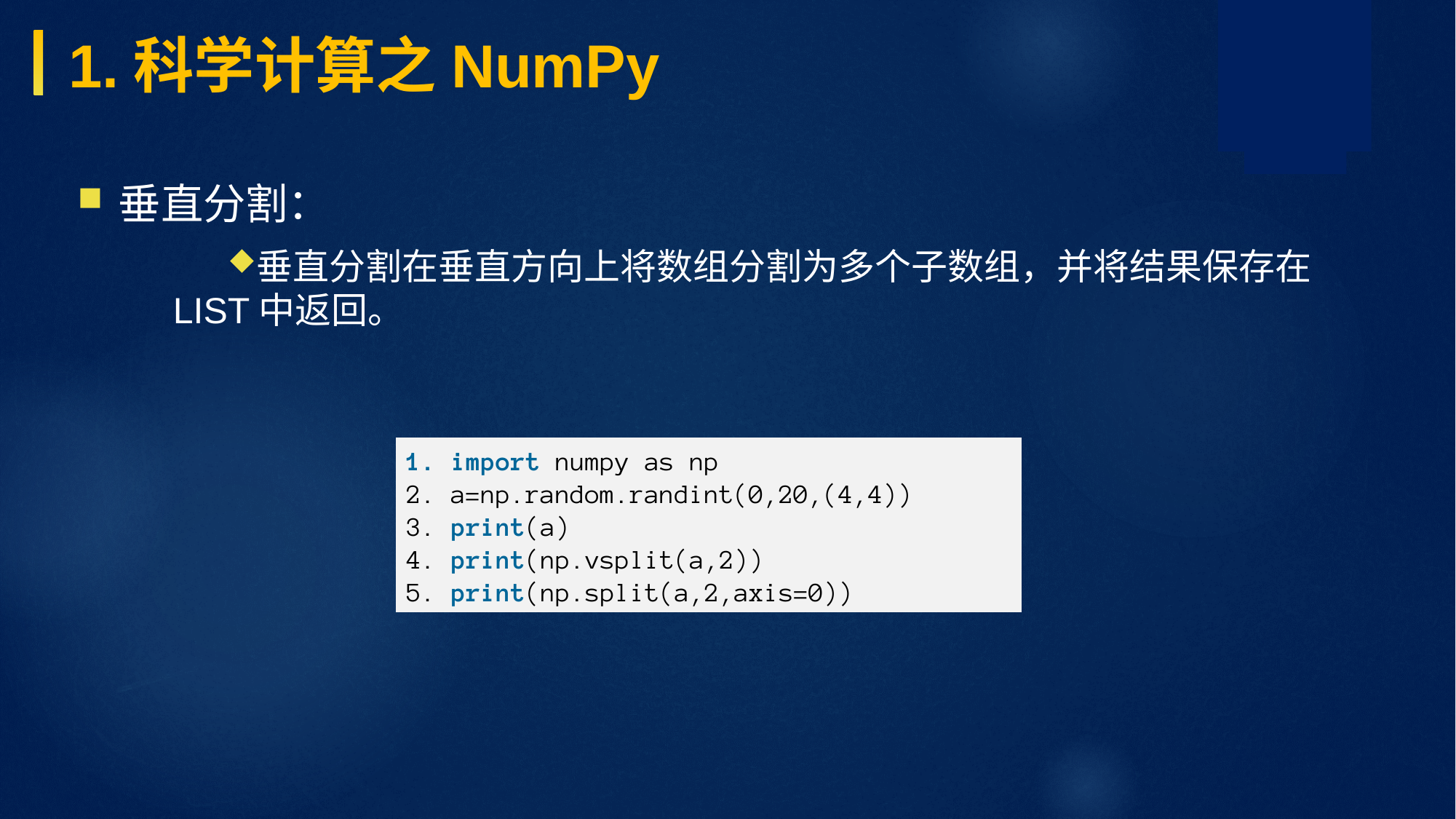

1.科学计算之NumPy
垂直分割：
垂直分割在垂直方向上将数组分割为多个子数组，并将结果保存在list中返回。

1. import numpy as np    2. a=np.random.randint(0,20,(4,4))    3. print(a)    4. print(np.vsplit(a,2))    5. print(np.split(a,2,axis=0))